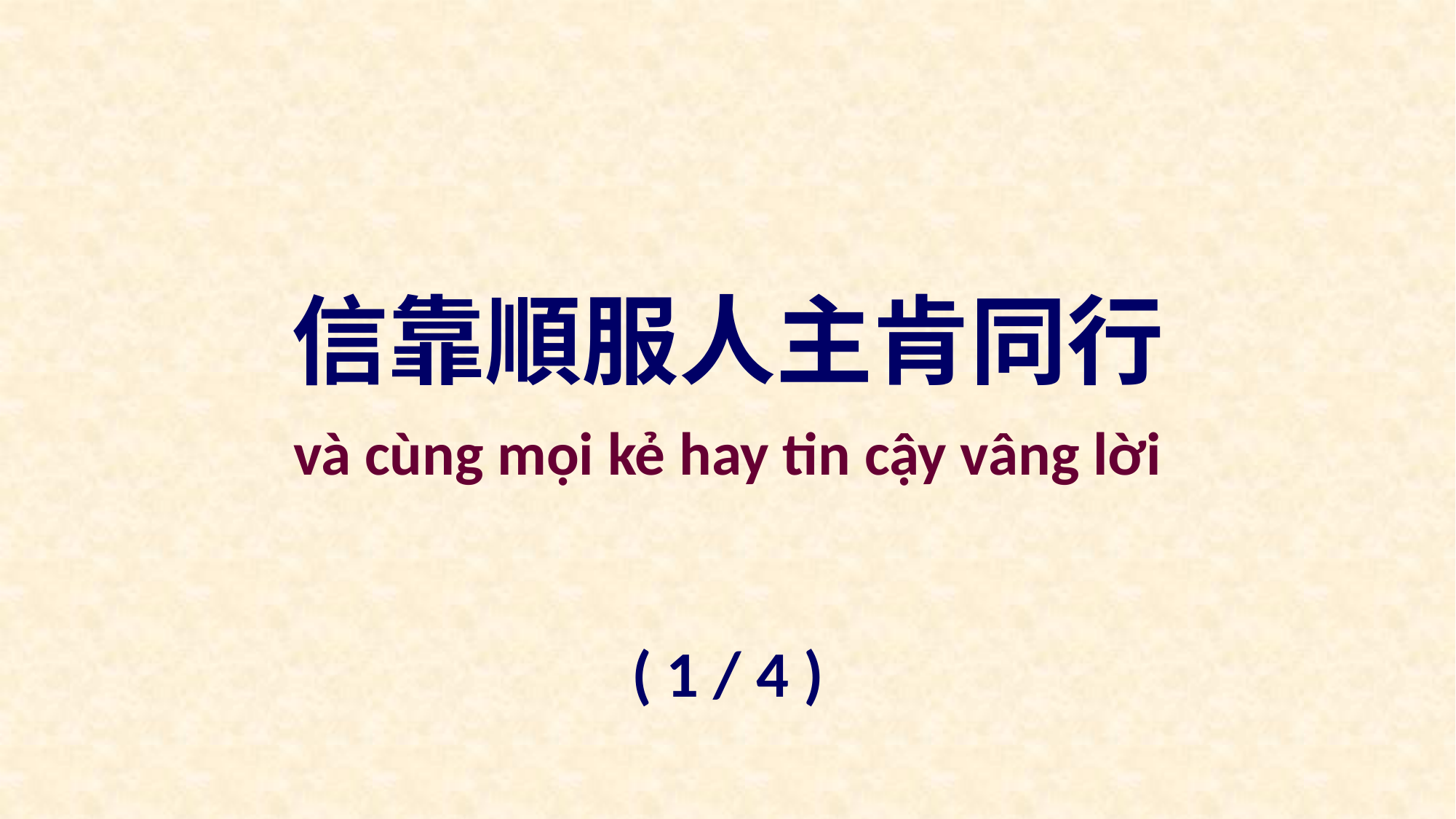

信靠順服人主肯同行
và cùng mọi kẻ hay tin cậy vâng lời
( 1 / 4 )